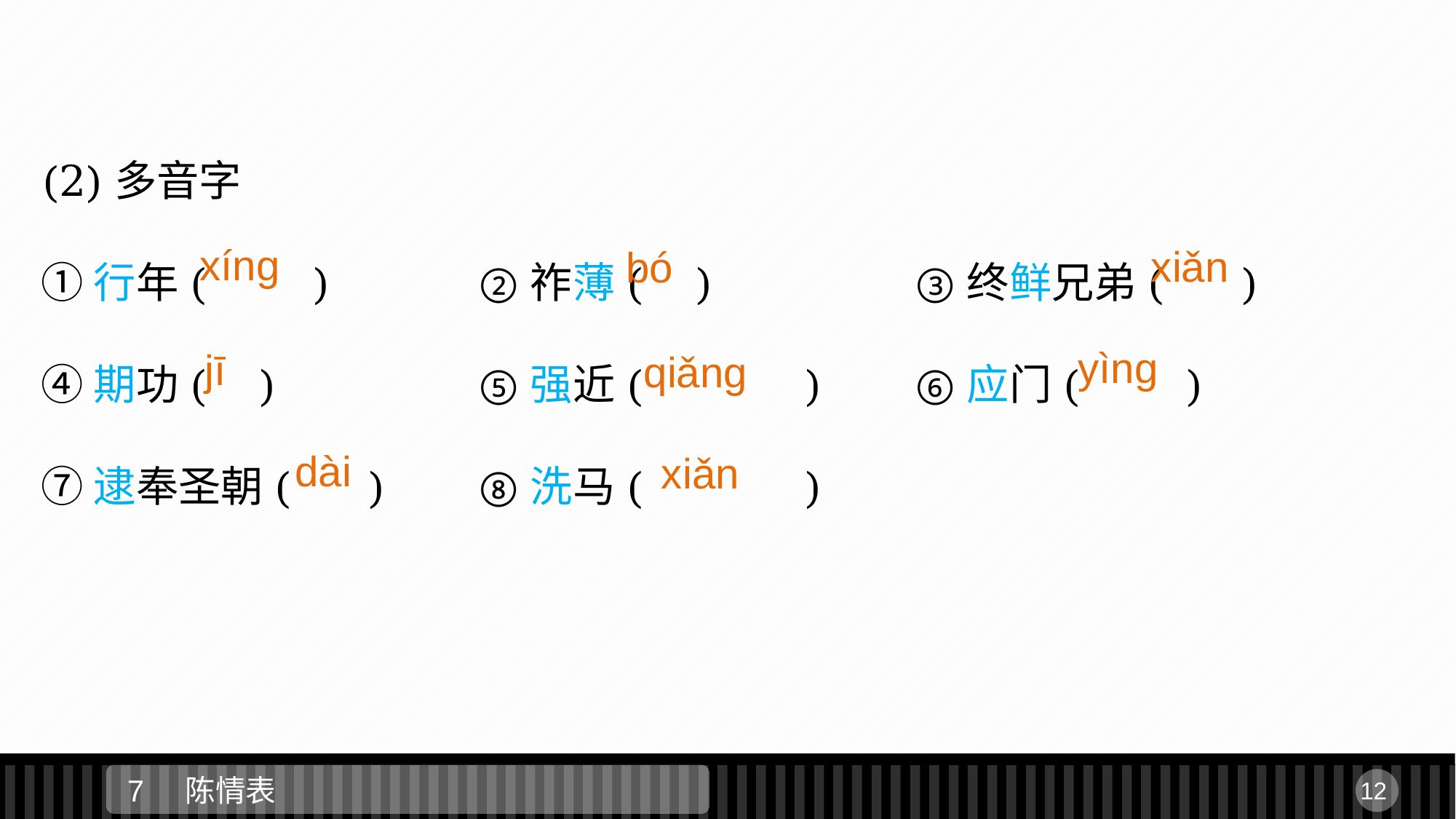

(2)多音字
①行年(	    )  		②祚薄(	)  		③终鲜兄弟(	)
④期功(	)  		⑤强近(		)  	⑥应门(	    )
⑦逮奉圣朝(	)  	⑧洗马(		)
xínɡ
xiǎn
bó
yìnɡ
jī
qiǎnɡ
dài
xiǎn